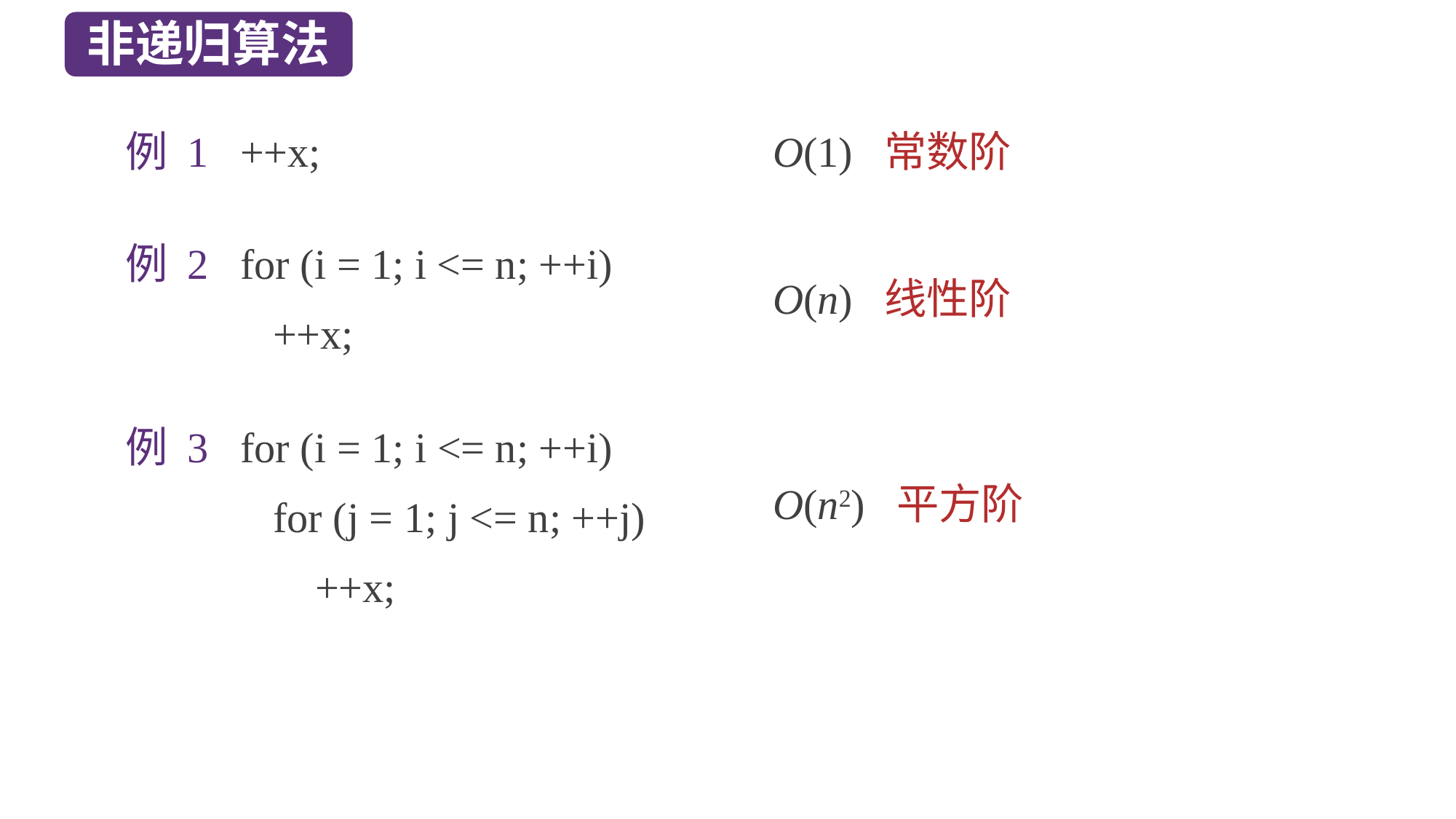

非递归算法

例 1   ++x;
O(1)  常数阶
例 2   for (i = 1; i <= n; ++i)
              ++x;
O(n)  线性阶
例 3   for (i = 1; i <= n; ++i)
              for (j = 1; j <= n; ++j)
                  ++x;
O(n2)  平方阶